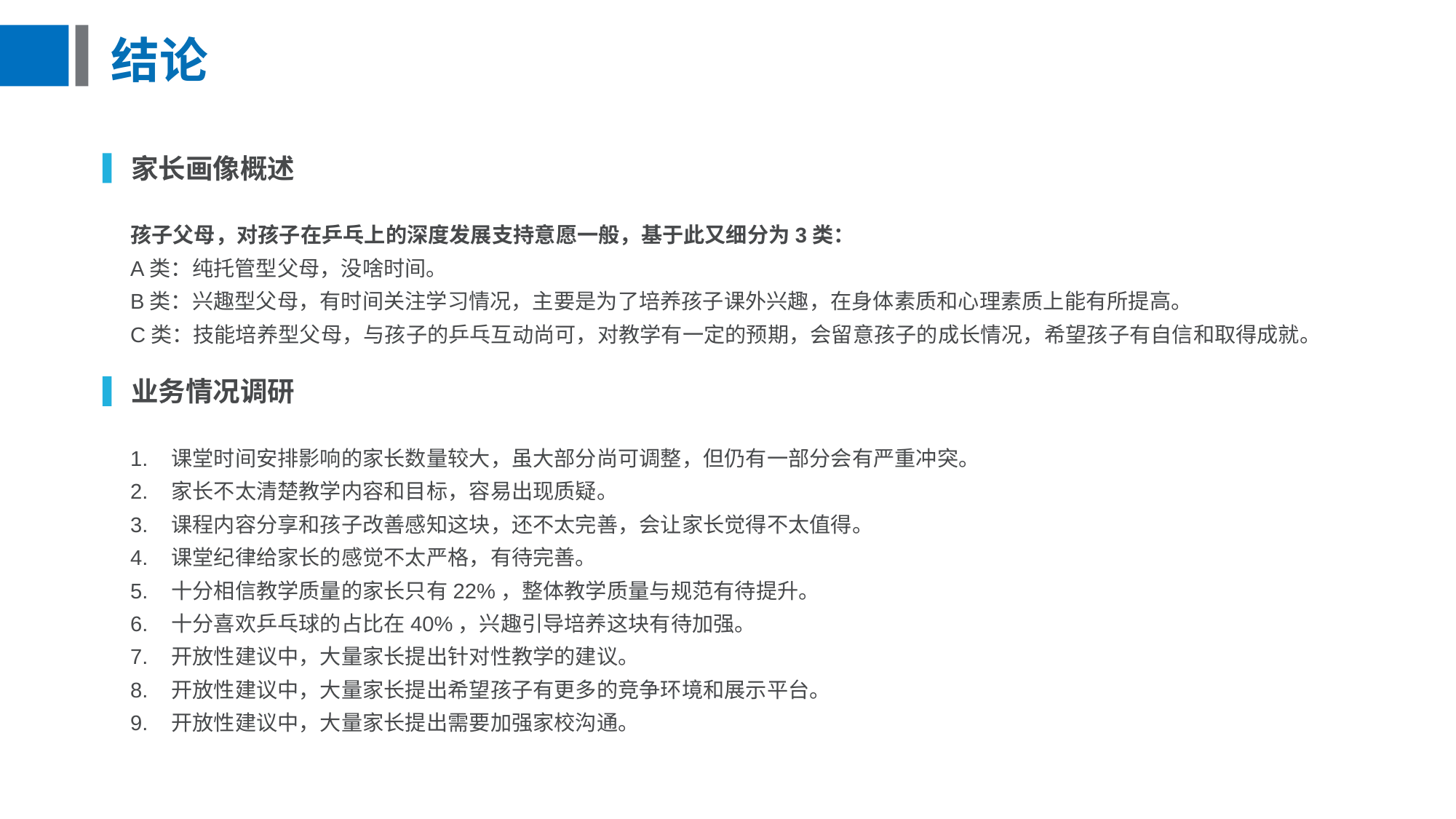

# 结论
家长画像概述

孩子父母，对孩子在乒乓上的深度发展支持意愿一般，基于此又细分为3类：
A类：纯托管型父母，没啥时间。
B类：兴趣型父母，有时间关注学习情况，主要是为了培养孩子课外兴趣，在身体素质和心理素质上能有所提高。
C类：技能培养型父母，与孩子的乒乓互动尚可，对教学有一定的预期，会留意孩子的成长情况，希望孩子有自信和取得成就。
业务情况调研

课堂时间安排影响的家长数量较大，虽大部分尚可调整，但仍有一部分会有严重冲突。
家长不太清楚教学内容和目标，容易出现质疑。
课程内容分享和孩子改善感知这块，还不太完善，会让家长觉得不太值得。
课堂纪律给家长的感觉不太严格，有待完善。
十分相信教学质量的家长只有22%，整体教学质量与规范有待提升。
十分喜欢乒乓球的占比在40%，兴趣引导培养这块有待加强。
开放性建议中，大量家长提出针对性教学的建议。
开放性建议中，大量家长提出希望孩子有更多的竞争环境和展示平台。
开放性建议中，大量家长提出需要加强家校沟通。